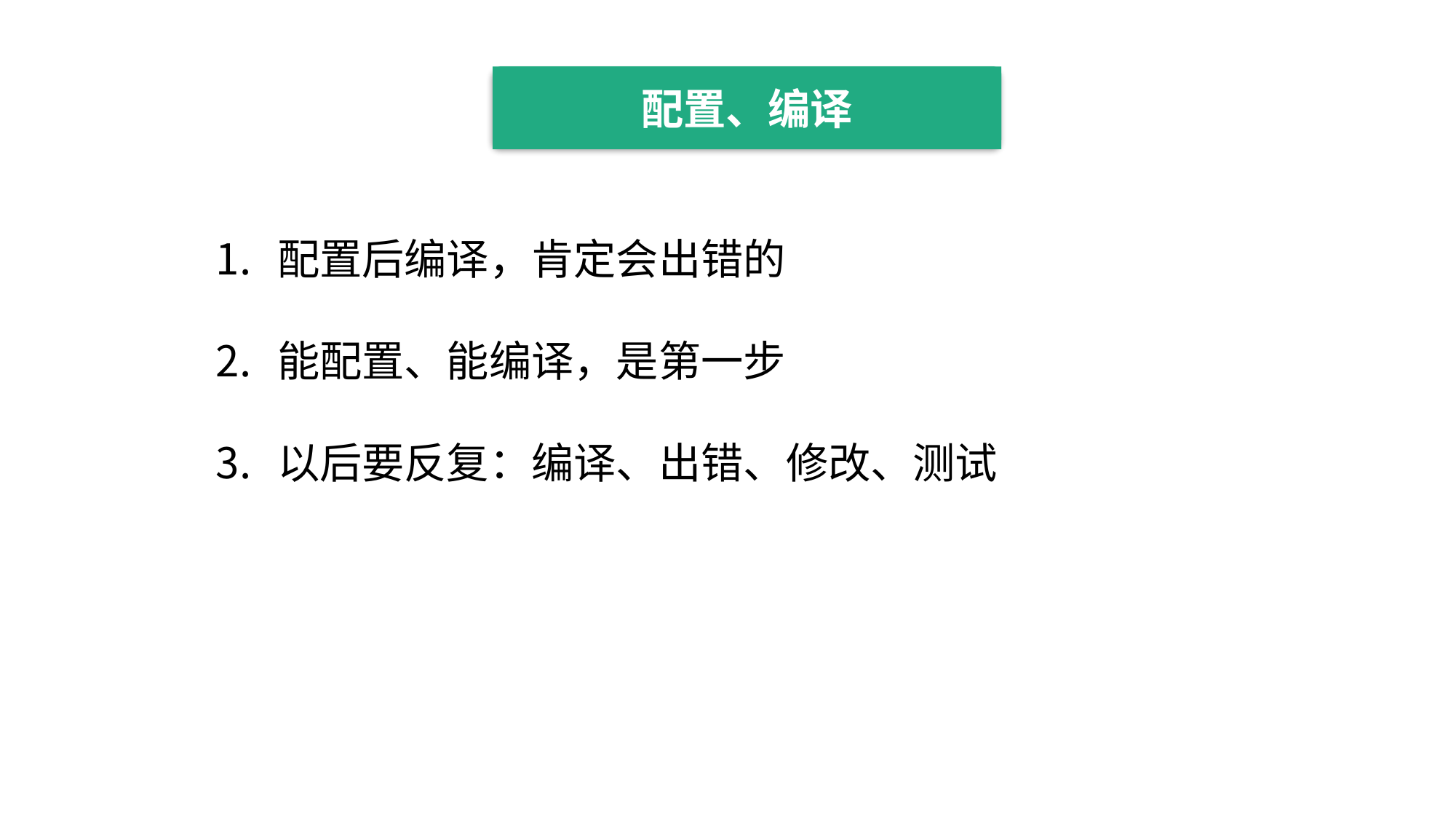

配置、编译
配置后编译，肯定会出错的

能配置、能编译，是第一步

以后要反复：编译、出错、修改、测试